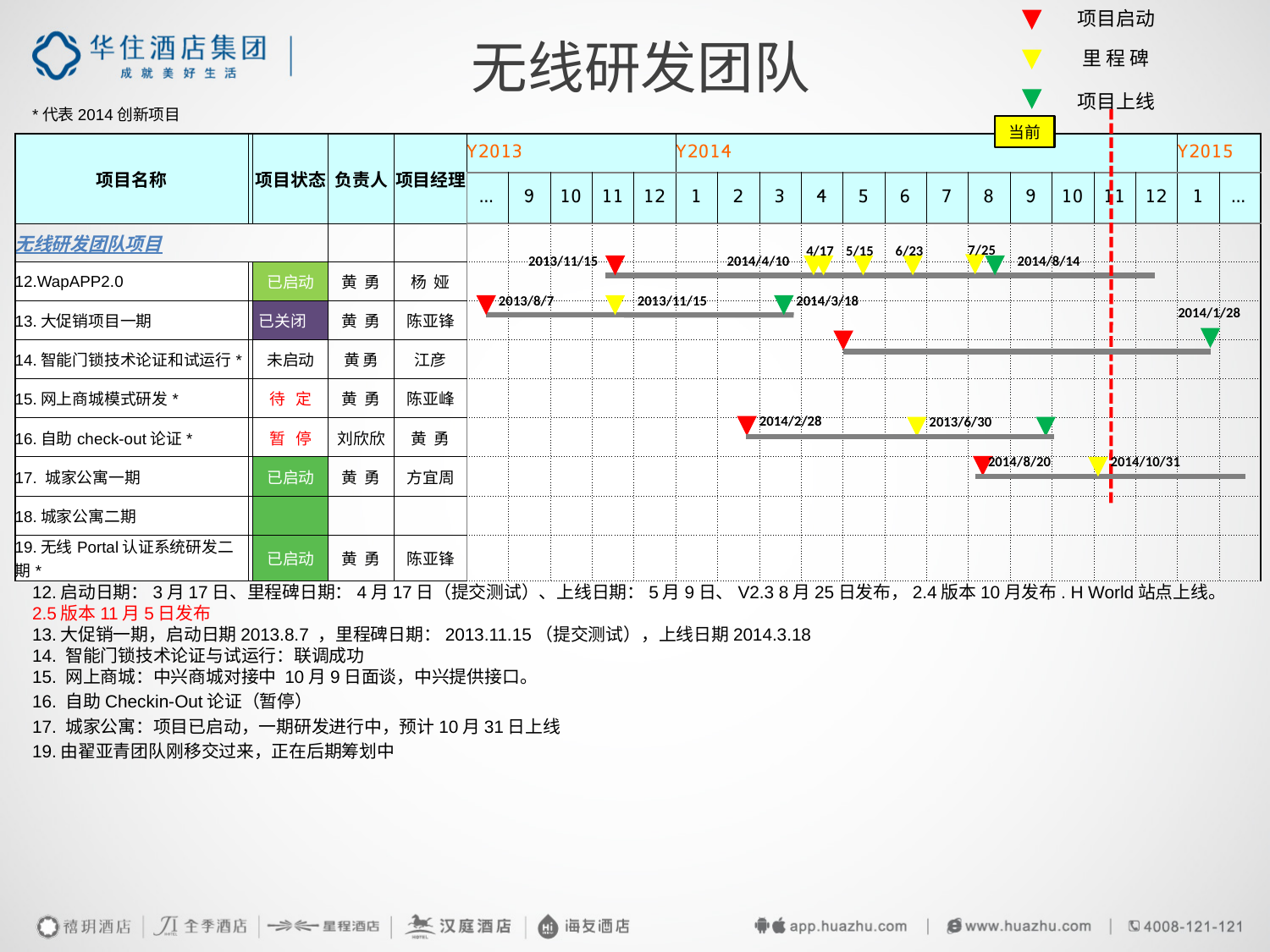

项目启动

里 程 碑

项目上线

无线研发团队
*代表2014创新项目

当前
| 项目名称 |  | 项目状态 | 负责人 | 项目经理 | Y2013 |  |  |  |  | Y2014 |  |  |  |  |  |  |  |  |  |  |  | Y2015 |  |
| --- | --- | --- | --- | --- | --- | --- | --- | --- | --- | --- | --- | --- | --- | --- | --- | --- | --- | --- | --- | --- | --- | --- | --- |
|  |  |  |  |  | … | 9 | 10 | 11 | 12 | 1 | 2 | 3 | 4 | 5 | 6 | 7 | 8 | 9 | 10 | 11 | 12 | 1 | … |
| 无线研发团队项目 |  |  |  |  |  |  |  |  |  |  |  |  |  |  |  |  |  |  |  |  |  |  |  |
| 12.WapAPP2.0 |  | 已启动 | 黄 勇 | 杨 娅 |  |  |  |  |  |  |  |  |  |  |  |  |  |  |  |  |  |  |  |
| 13.大促销项目一期 |  | 已关闭 | 黄 勇 | 陈亚锋 |  |  |  |  |  |  |  |  |  |  |  |  |  |  |  |  |  |  |  |
| 14.智能门锁技术论证和试运行\* |  | 未启动 | 黄 勇 | 江彦 |  |  |  |  |  |  |  |  |  |  |  |  |  |  |  |  |  |  |  |
| 15.网上商城模式研发\* |  | 待 定 | 黄 勇 | 陈亚峰 |  |  |  |  |  |  |  |  |  |  |  |  |  |  |  |  |  |  |  |
| 16.自助check-out论证\* |  | 暂 停 | 刘欣欣 | 黄 勇 |  |  |  |  |  |  |  |  |  |  |  |  |  |  |  |  |  |  |  |
| 17. 城家公寓一期 |  | 已启动 | 黄 勇 | 方宜周 |  |  |  |  |  |  |  |  |  |  |  |  |  |  |  |  |  |  |  |
| 18.城家公寓二期 |  |  |  |  |  |  |  |  |  |  |  |  |  |  |  |  |  |  |  |  |  |  |  |
| 19.无线Portal认证系统研发二期\* |  | 已启动 | 黄 勇 | 陈亚锋 |  |  |  |  |  |  |  |  |  |  |  |  |  |  |  |  |  |  |  |
7/25
4/17
6/23
5/15
2013/11/15
2014/4/10
2014/8/14

2013/8/7
2013/11/15
2014/3/18

2014/1/28

2014/2/28
2013/6/30

2014/8/20
2014/10/31

12.启动日期：3月17日、里程碑日期：4月17日（提交测试）、上线日期：5月9日、V2.3 8月25日发布，2.4版本10月发布. H World站点上线。2.5版本11月5日发布
13.大促销一期，启动日期2013.8.7 ，里程碑日期：2013.11.15（提交测试），上线日期2014.3.18
14. 智能门锁技术论证与试运行：联调成功
15. 网上商城：中兴商城对接中 10月9日面谈，中兴提供接口。
16. 自助Checkin-Out论证（暂停）
17. 城家公寓：项目已启动，一期研发进行中，预计10月31日上线
19.由翟亚青团队刚移交过来，正在后期筹划中